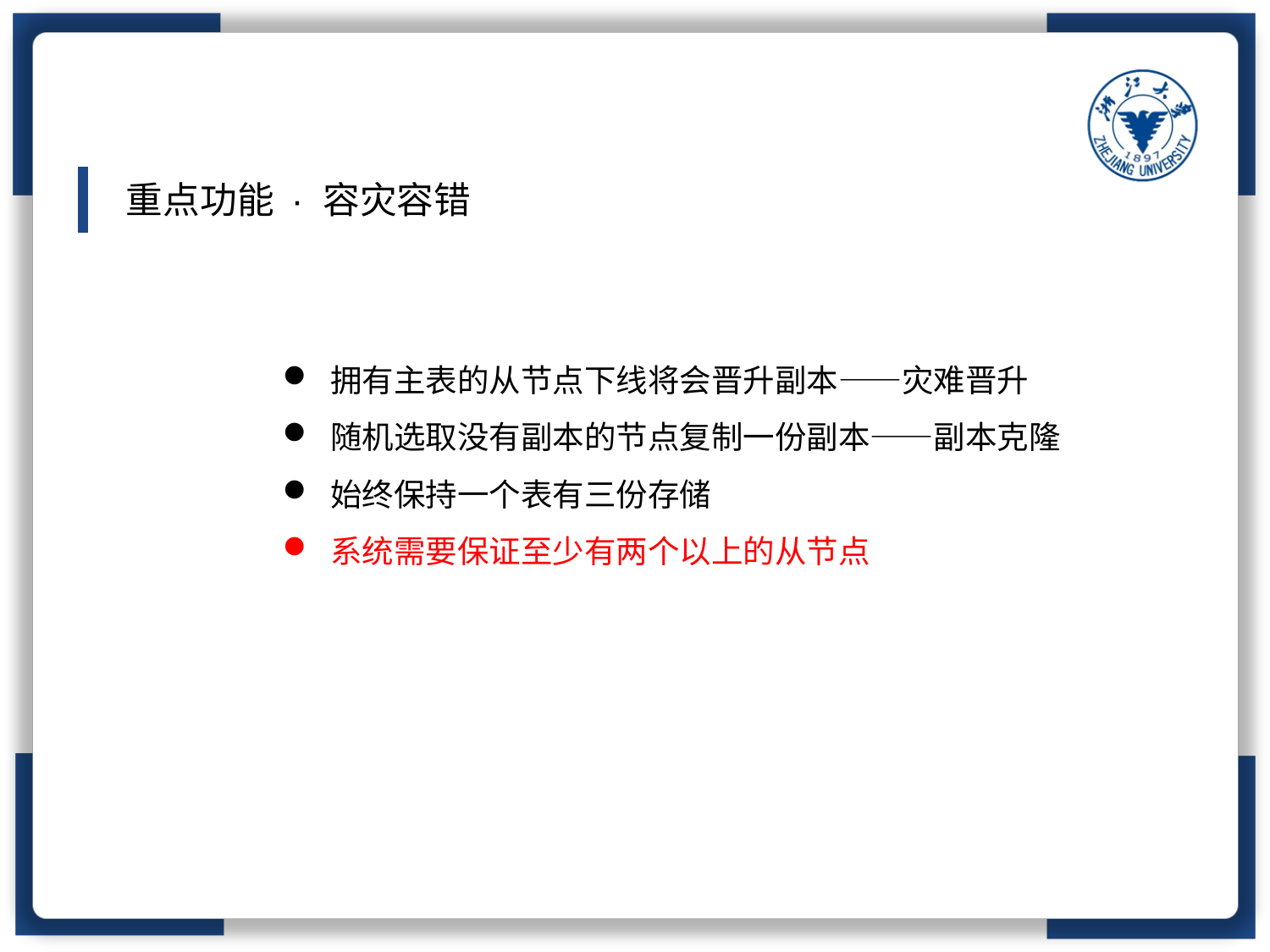

重点功能 · 容灾容错
拥有主表的从节点下线将会晋升副本——灾难晋升
随机选取没有副本的节点复制一份副本——副本克隆
始终保持一个表有三份存储
系统需要保证至少有两个以上的从节点